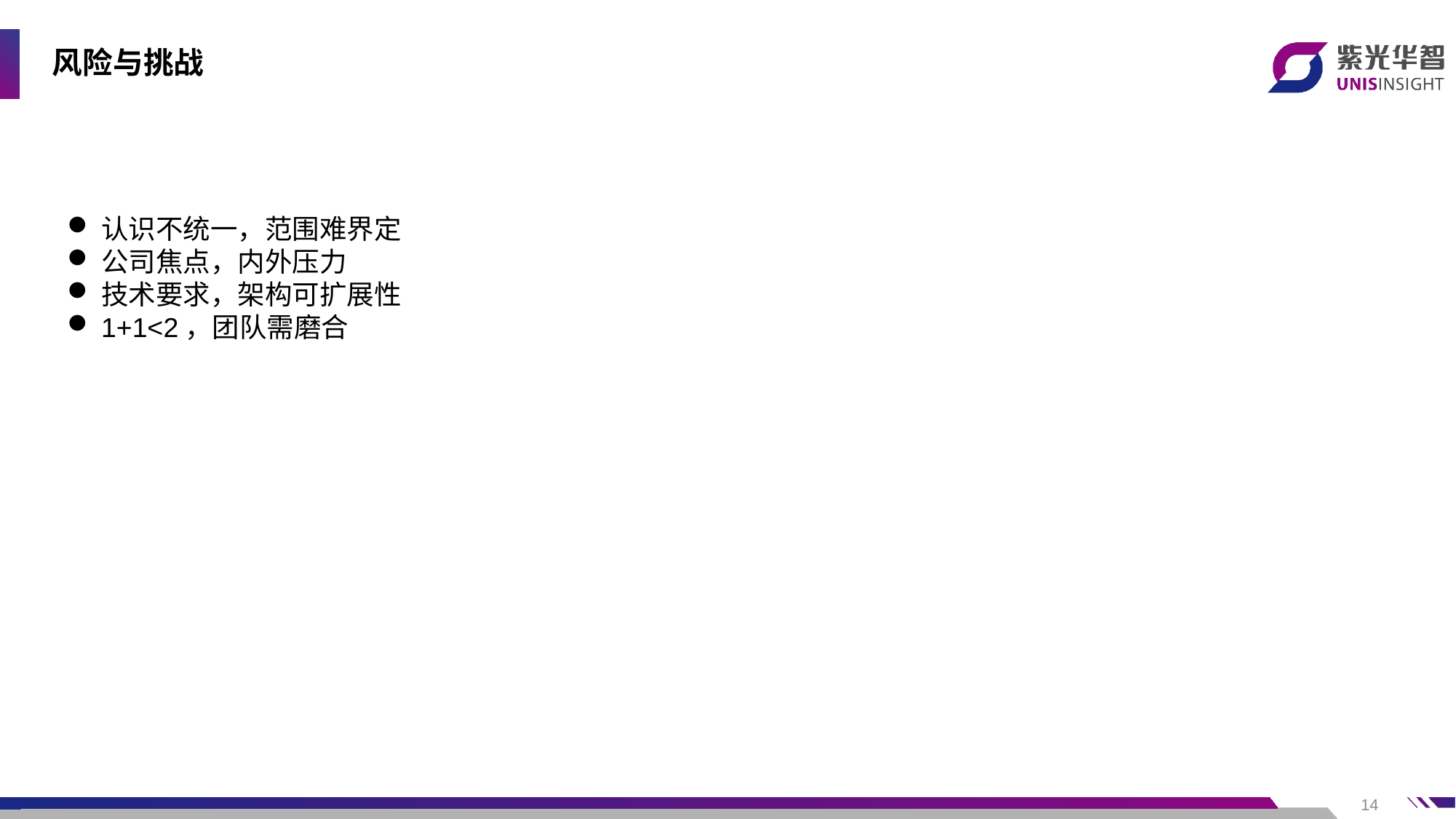

# 风险与挑战
认识不统一，范围难界定
公司焦点，内外压力
技术要求，架构可扩展性
1+1<2，团队需磨合